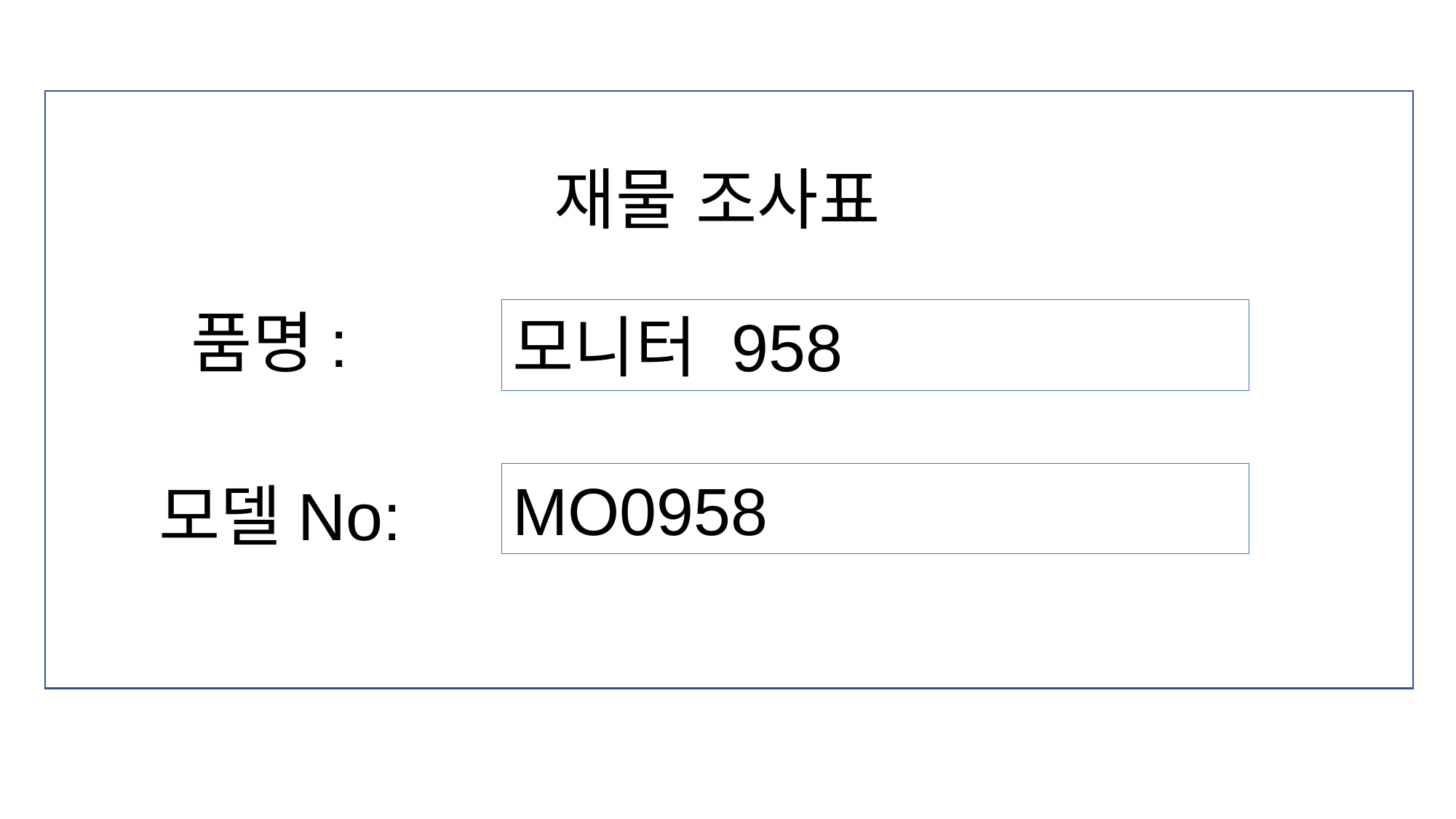

재물 조사표
품명:
모니터 958
MO0958
모델No: